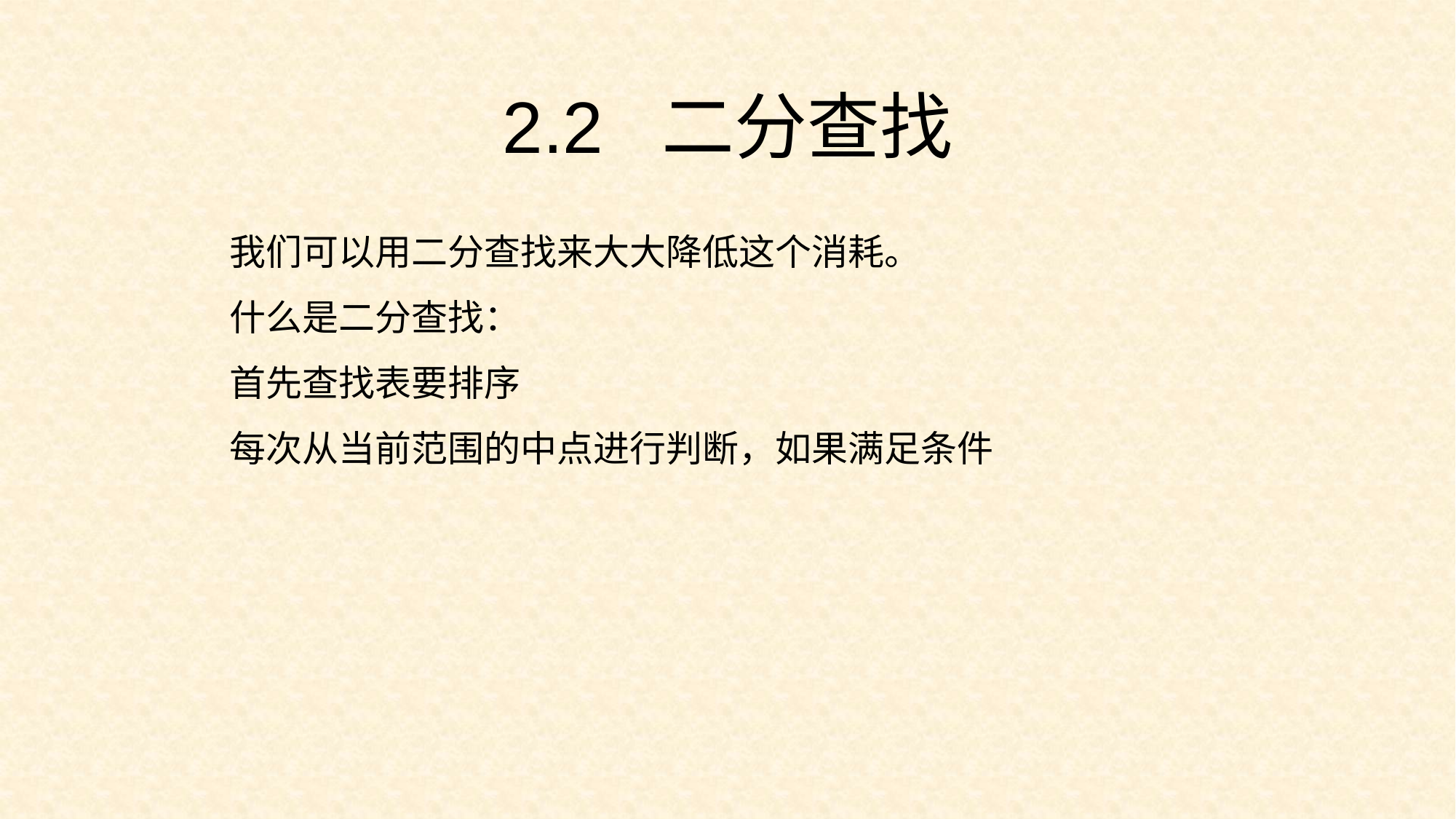

2.2  二分查找
我们可以用二分查找来大大降低这个消耗。
什么是二分查找：
首先查找表要排序
每次从当前范围的中点进行判断，如果满足条件